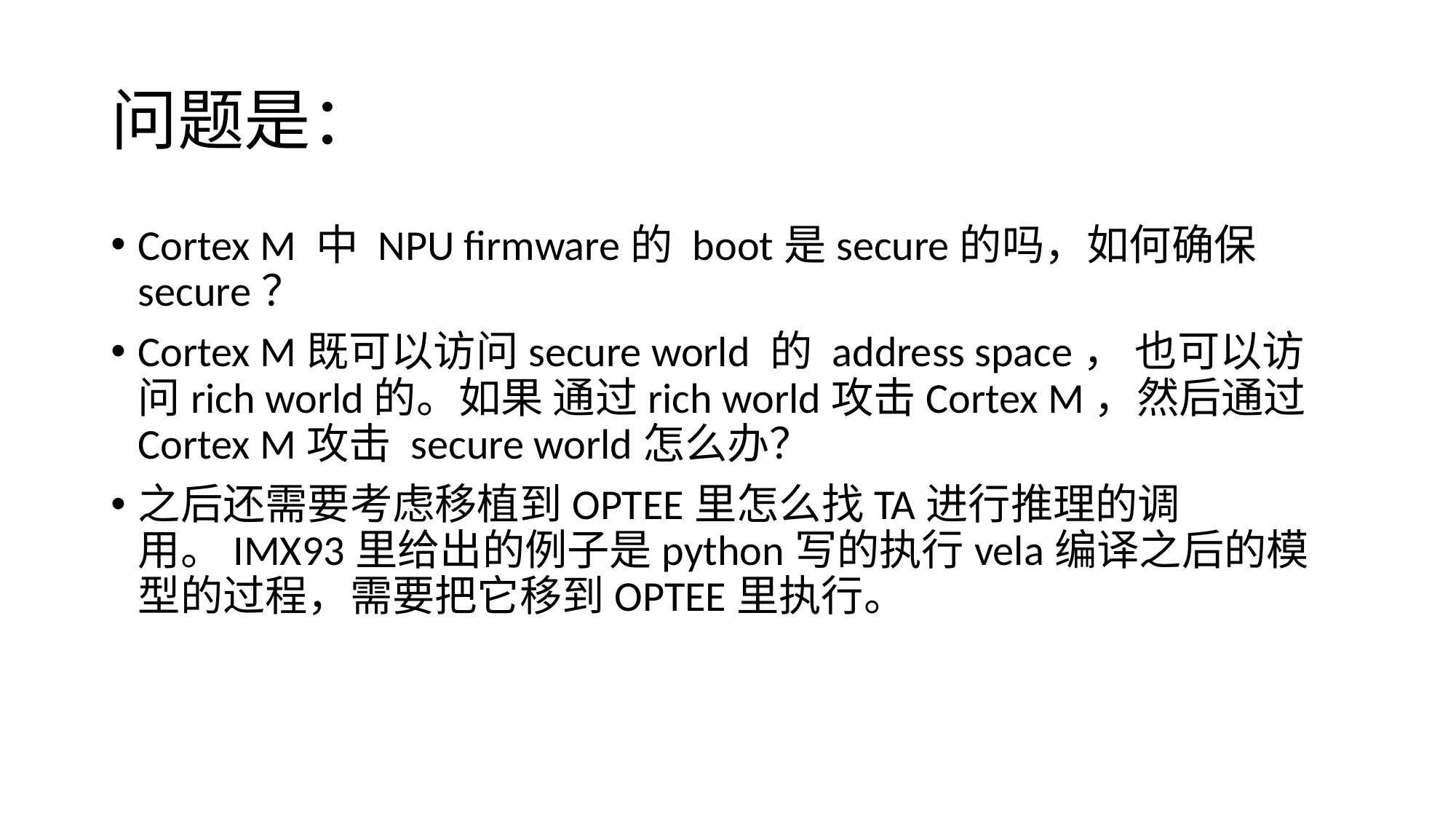

# 问题是：
Cortex M 中 NPU firmware的 boot是secure的吗，如何确保secure？
Cortex M既可以访问secure world 的 address space， 也可以访问rich world的。如果 通过rich world攻击Cortex M，然后通过Cortex M攻击 secure world怎么办？
之后还需要考虑移植到OPTEE里怎么找TA进行推理的调用。IMX93里给出的例子是python写的执行vela编译之后的模型的过程，需要把它移到OPTEE里执行。